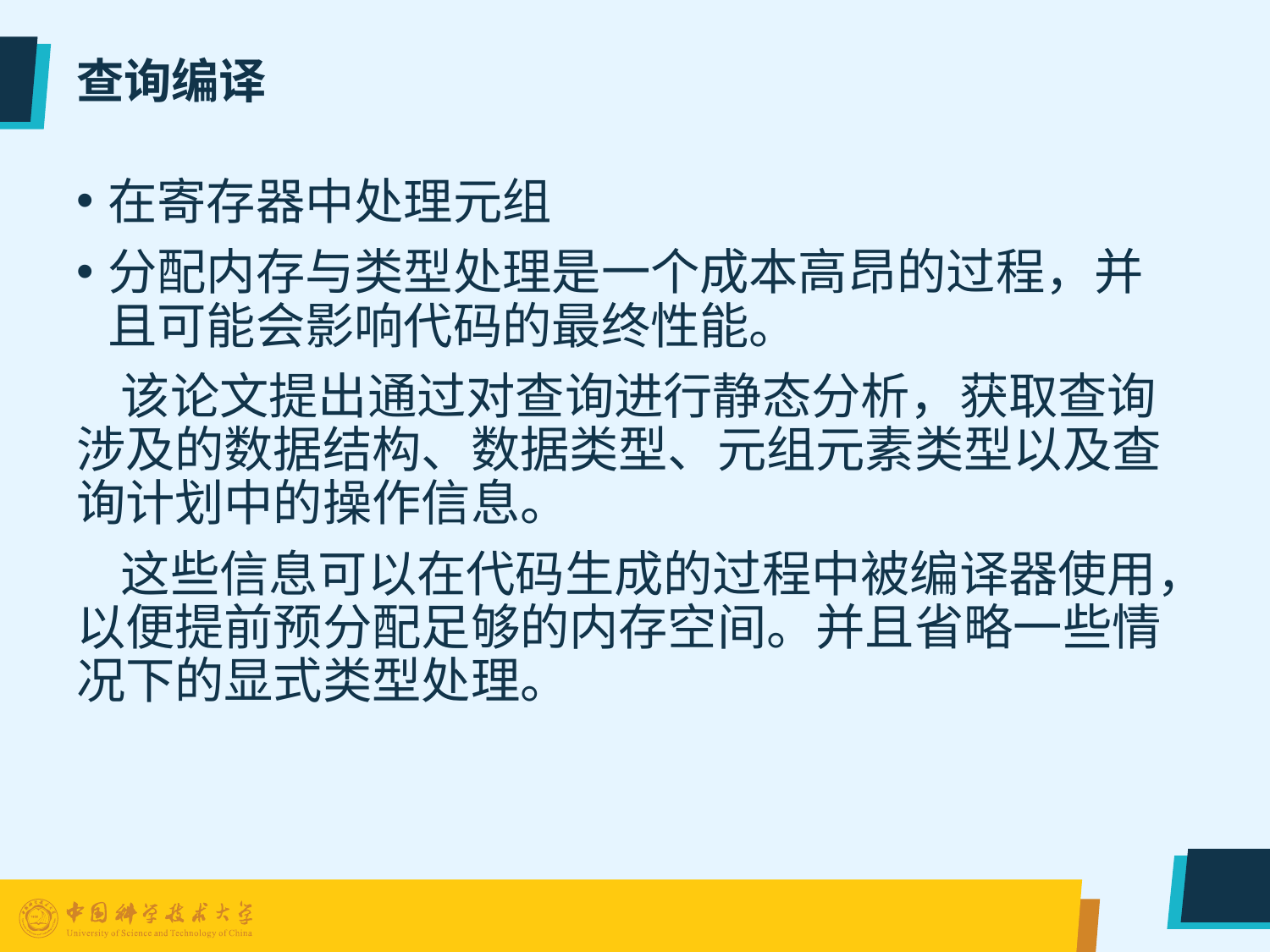

# 查询编译
在寄存器中处理元组
分配内存与类型处理是一个成本高昂的过程，并且可能会影响代码的最终性能。
   该论文提出通过对查询进行静态分析，获取查询涉及的数据结构、数据类型、元组元素类型以及查询计划中的操作信息。
   这些信息可以在代码生成的过程中被编译器使用，以便提前预分配足够的内存空间。并且省略一些情况下的显式类型处理。